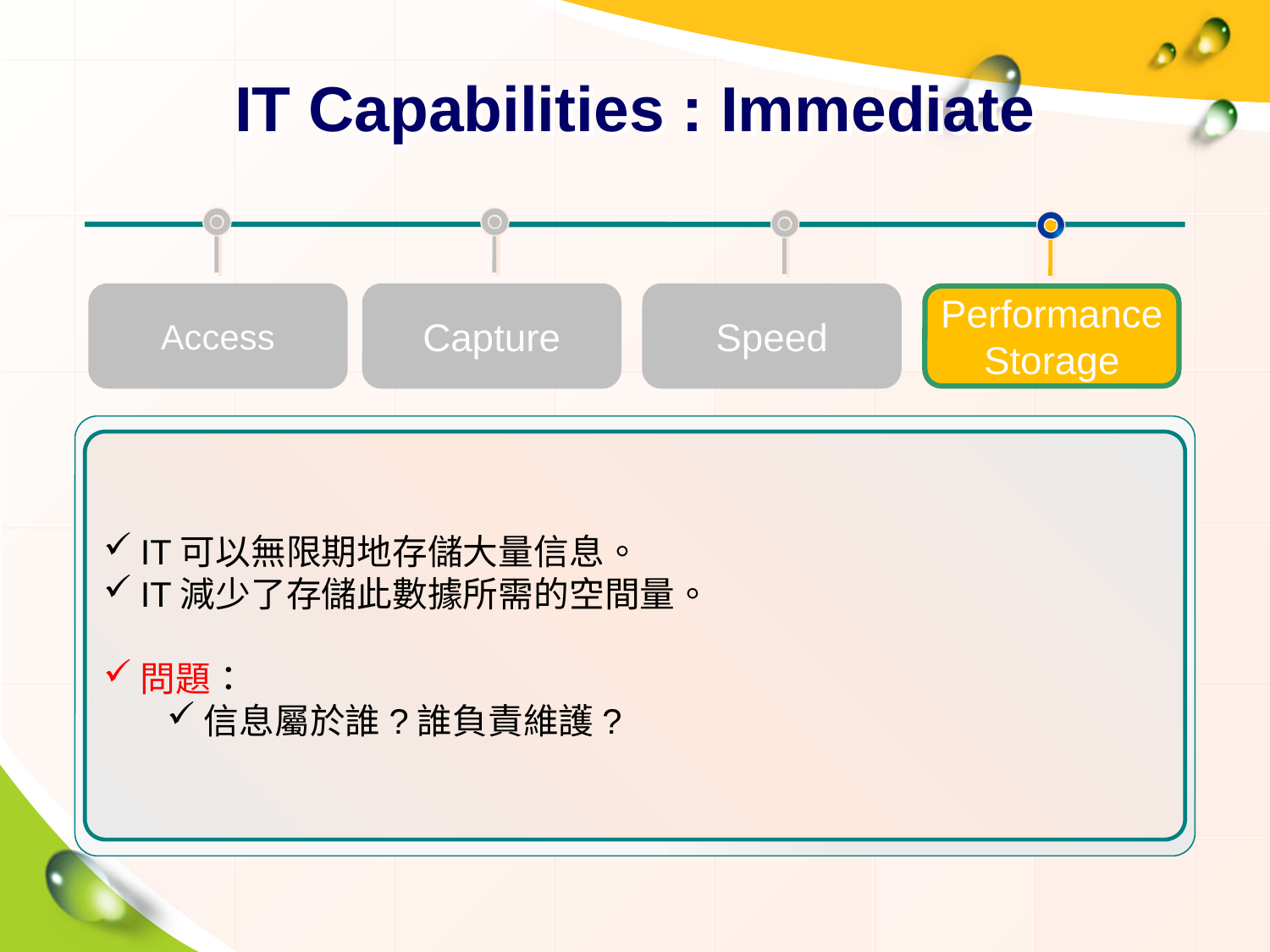

# IT Capabilities : Immediate

Access
Capture
Speed
Performance
Storage

IT可以無限期地存儲大量信息。
IT減少了存儲此數據所需的空間量。

問題：
信息屬於誰?誰負責維護?